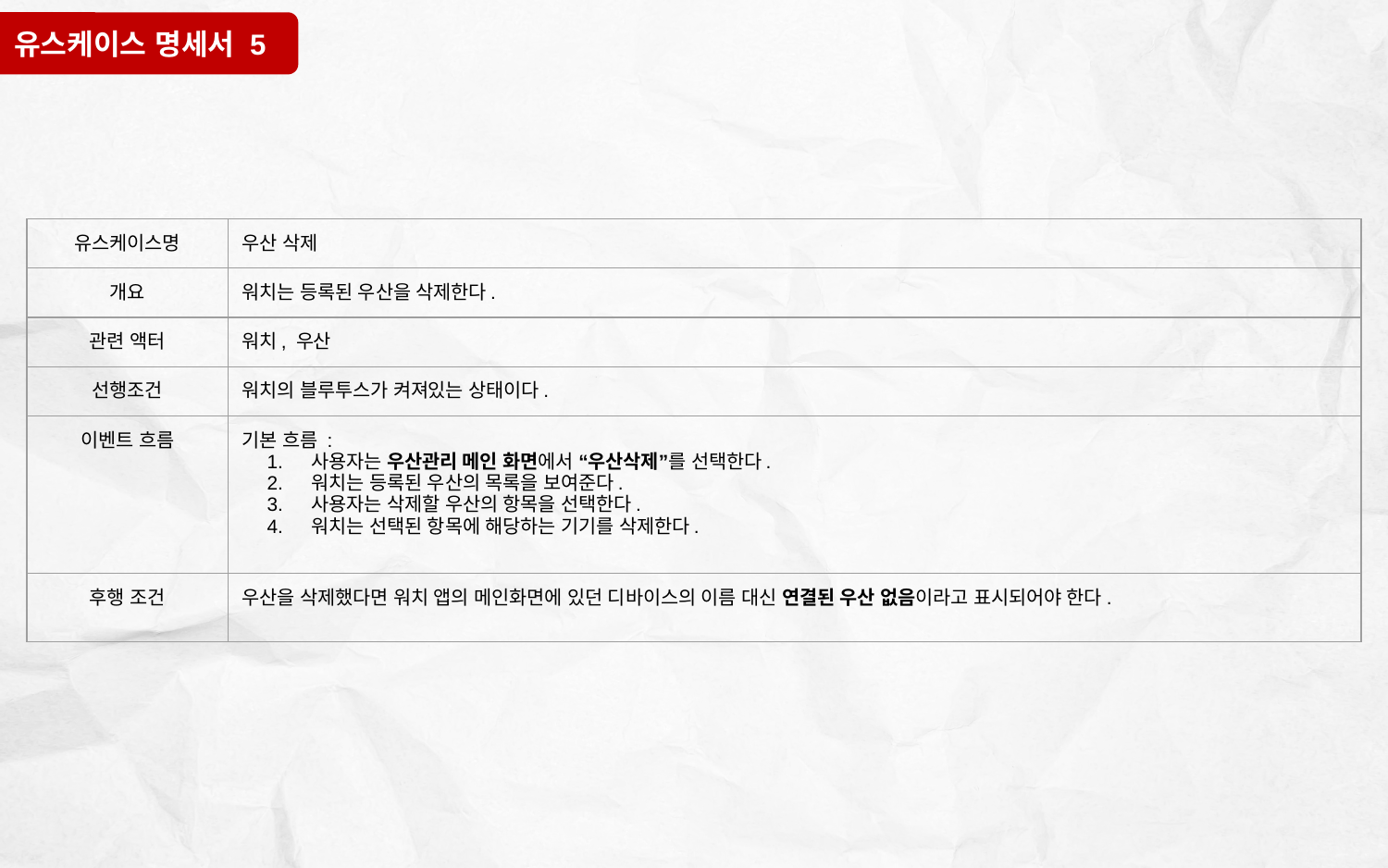

유스케이스 명세서 5

| 유스케이스명 | 우산 삭제 |
| --- | --- |
| 개요 | 워치는 등록된 우산을 삭제한다. |
| 관련 액터 | 워치, 우산 |
| 선행조건 | 워치의 블루투스가 켜져있는 상태이다. |
| 이벤트 흐름 | 기본 흐름 : 사용자는 우산관리 메인 화면에서 “우산삭제”를 선택한다. 워치는 등록된 우산의 목록을 보여준다. 사용자는 삭제할 우산의 항목을 선택한다. 워치는 선택된 항목에 해당하는 기기를 삭제한다. |
| 후행 조건 | 우산을 삭제했다면 워치 앱의 메인화면에 있던 디바이스의 이름 대신 연결된 우산 없음이라고 표시되어야 한다. |